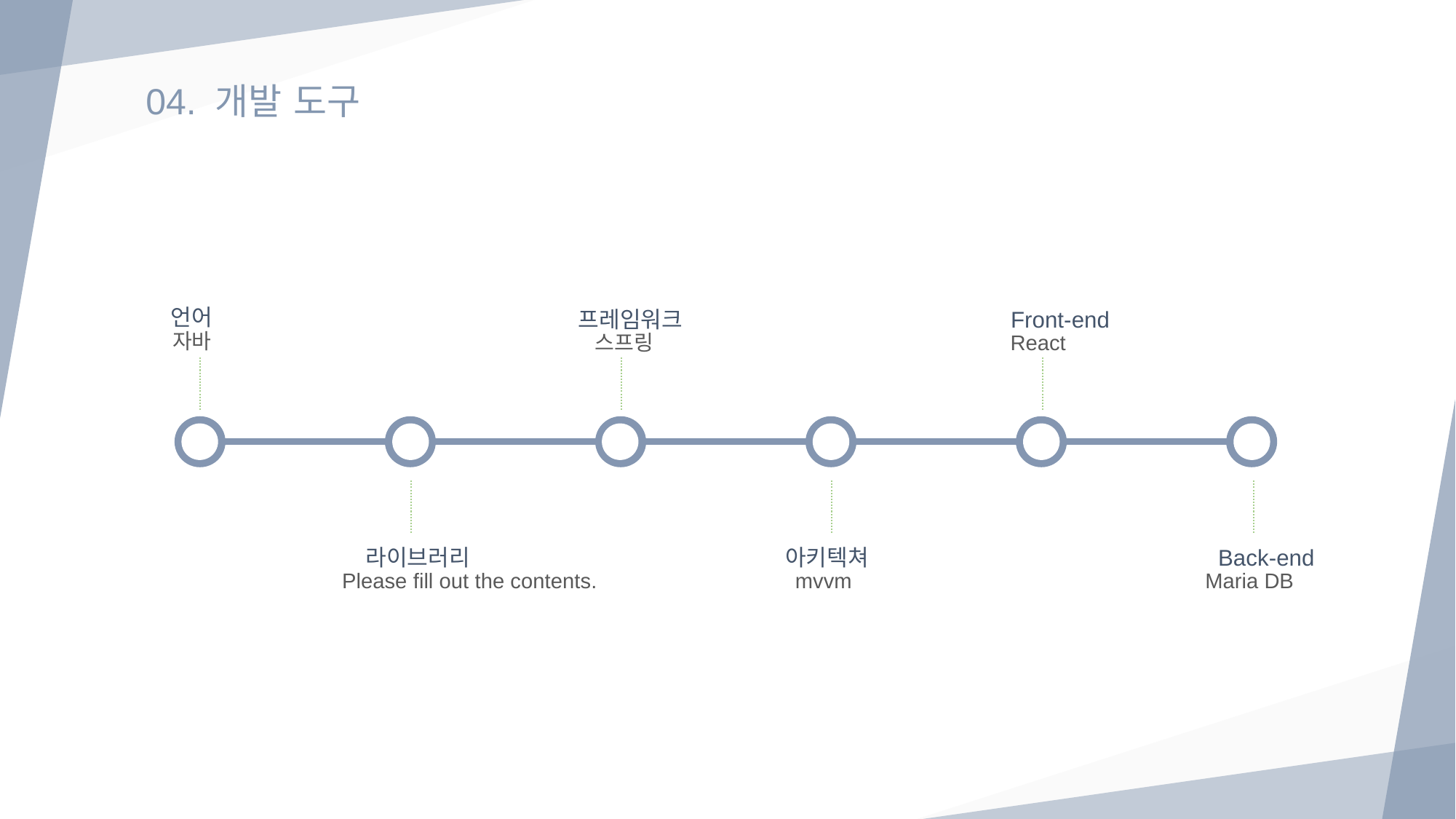

04. 개발 도구
언어
       자바
프레임워크
         스프링
Front-end
        React

라이브러리
Please fill out the contents.
아키텍쳐
        mvvm
Back-end
      Maria DB